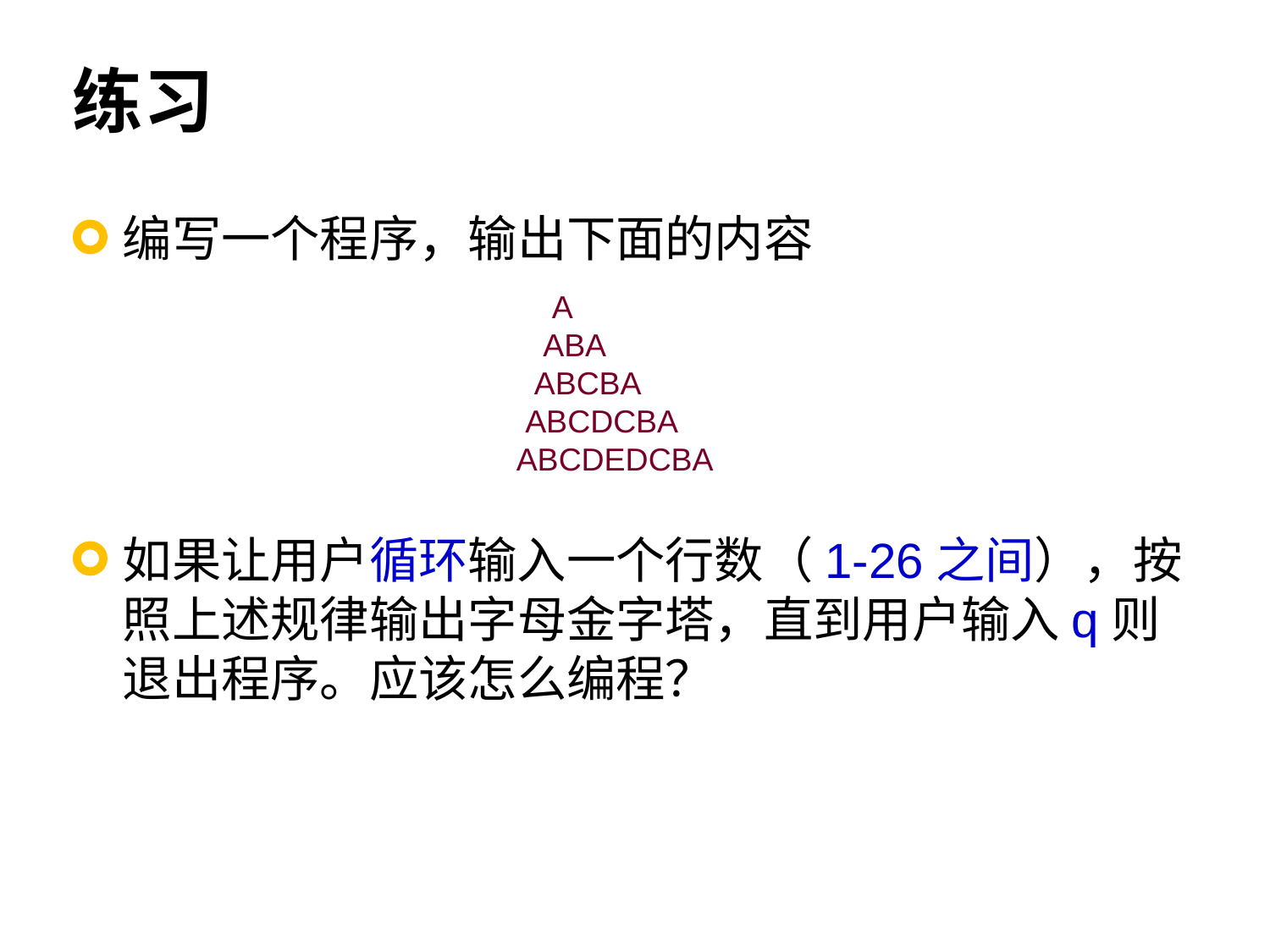

# 练习
编写一个程序，输出下面的内容

如果让用户循环输入一个行数（1-26之间），按照上述规律输出字母金字塔，直到用户输入q则退出程序。应该怎么编程？

     A
    ABA
   ABCBA
  ABCDCBA
 ABCDEDCBA